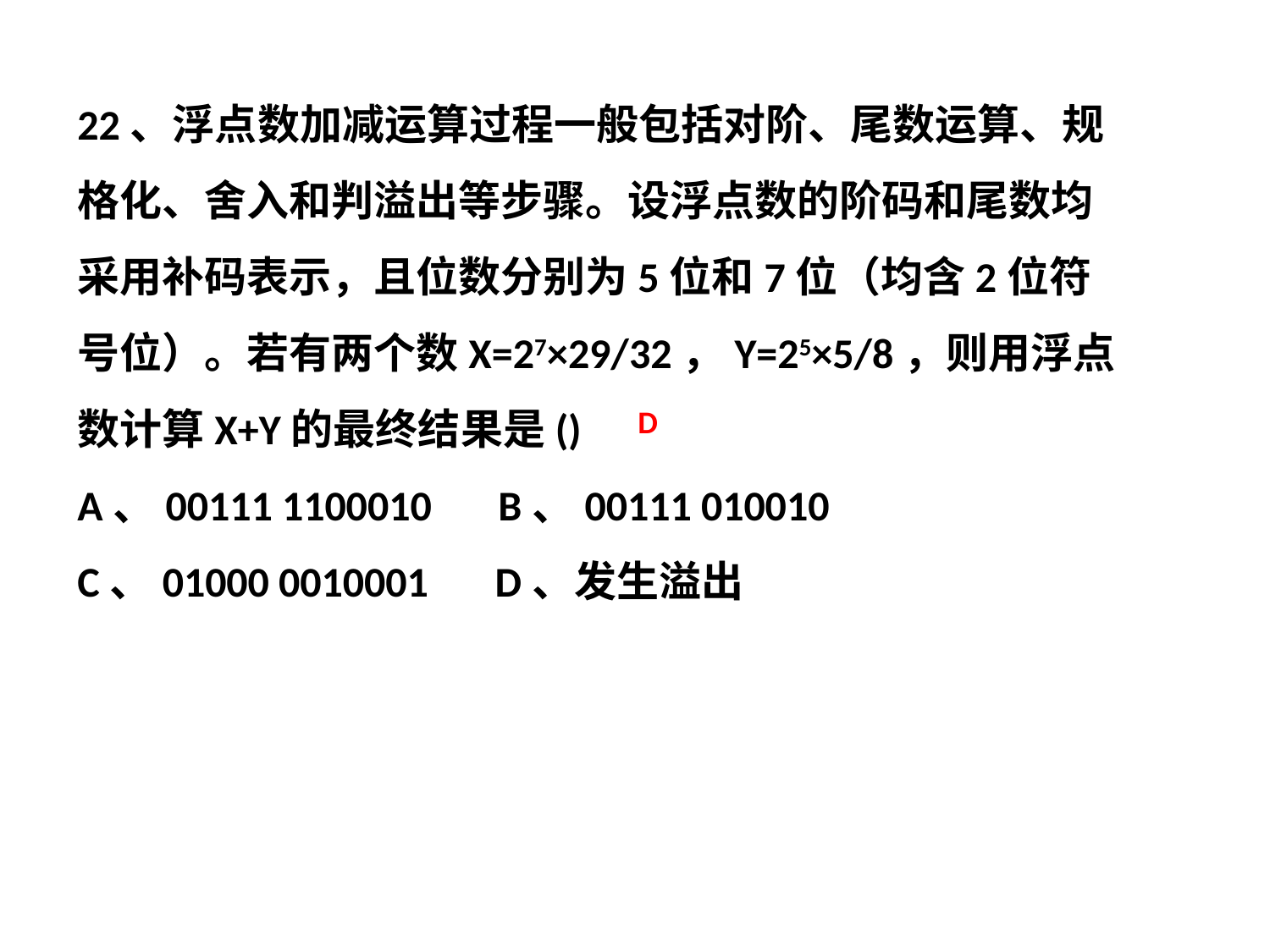

22、浮点数加减运算过程一般包括对阶、尾数运算、规格化、舍入和判溢出等步骤。设浮点数的阶码和尾数均采用补码表示，且位数分别为5位和7位（均含2位符号位）。若有两个数X=27×29/32，Y=25×5/8，则用浮点数计算X+Y的最终结果是()
A、00111 1100010       B、00111 010010
C、01000 0010001       D、发生溢出

D